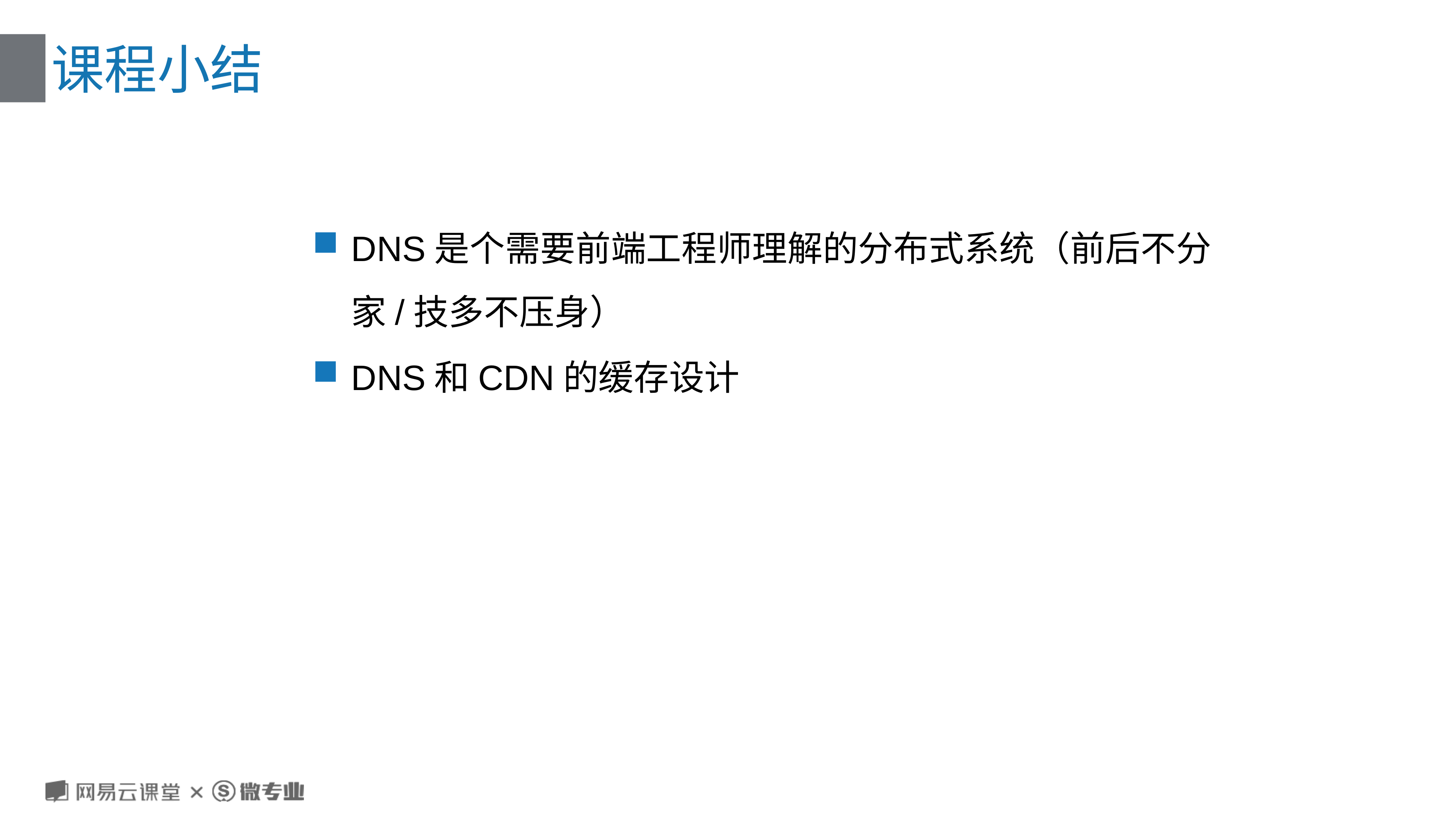

# 课程小结
DNS是个需要前端工程师理解的分布式系统（前后不分家/技多不压身）
DNS和CDN的缓存设计